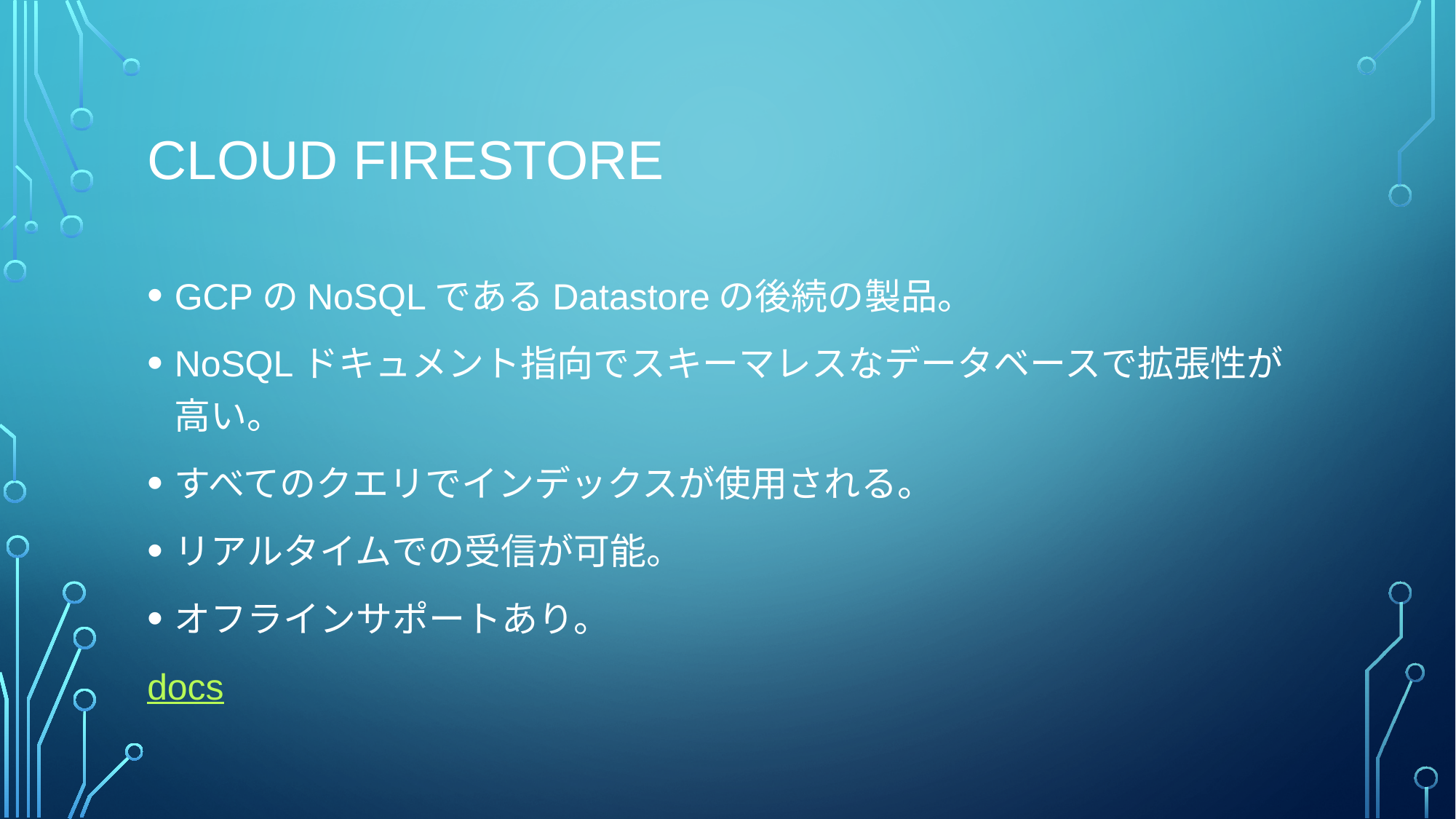

# Cloud Firestore
GCPのNoSQLであるDatastoreの後続の製品。
NoSQLドキュメント指向でスキーマレスなデータベースで拡張性が高い。
すべてのクエリでインデックスが使用される。
リアルタイムでの受信が可能。
オフラインサポートあり。
docs